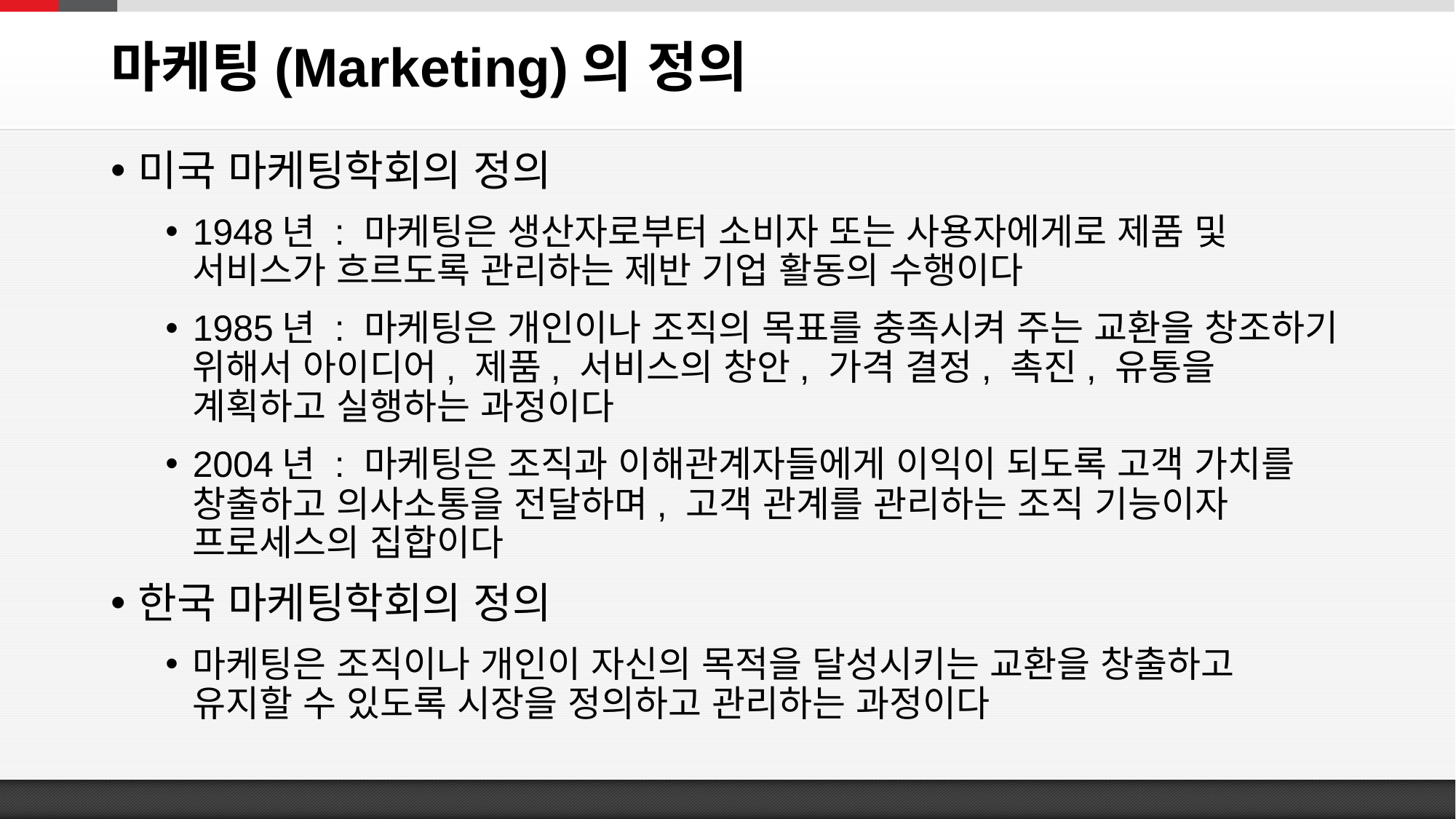

# 마케팅(Marketing)의 정의
미국 마케팅학회의 정의
1948년 : 마케팅은 생산자로부터 소비자 또는 사용자에게로 제품 및 서비스가 흐르도록 관리하는 제반 기업 활동의 수행이다
1985년 : 마케팅은 개인이나 조직의 목표를 충족시켜 주는 교환을 창조하기 위해서 아이디어, 제품, 서비스의 창안, 가격 결정, 촉진, 유통을 계획하고 실행하는 과정이다
2004년 : 마케팅은 조직과 이해관계자들에게 이익이 되도록 고객 가치를 창출하고 의사소통을 전달하며, 고객 관계를 관리하는 조직 기능이자 프로세스의 집합이다
한국 마케팅학회의 정의
마케팅은 조직이나 개인이 자신의 목적을 달성시키는 교환을 창출하고 유지할 수 있도록 시장을 정의하고 관리하는 과정이다